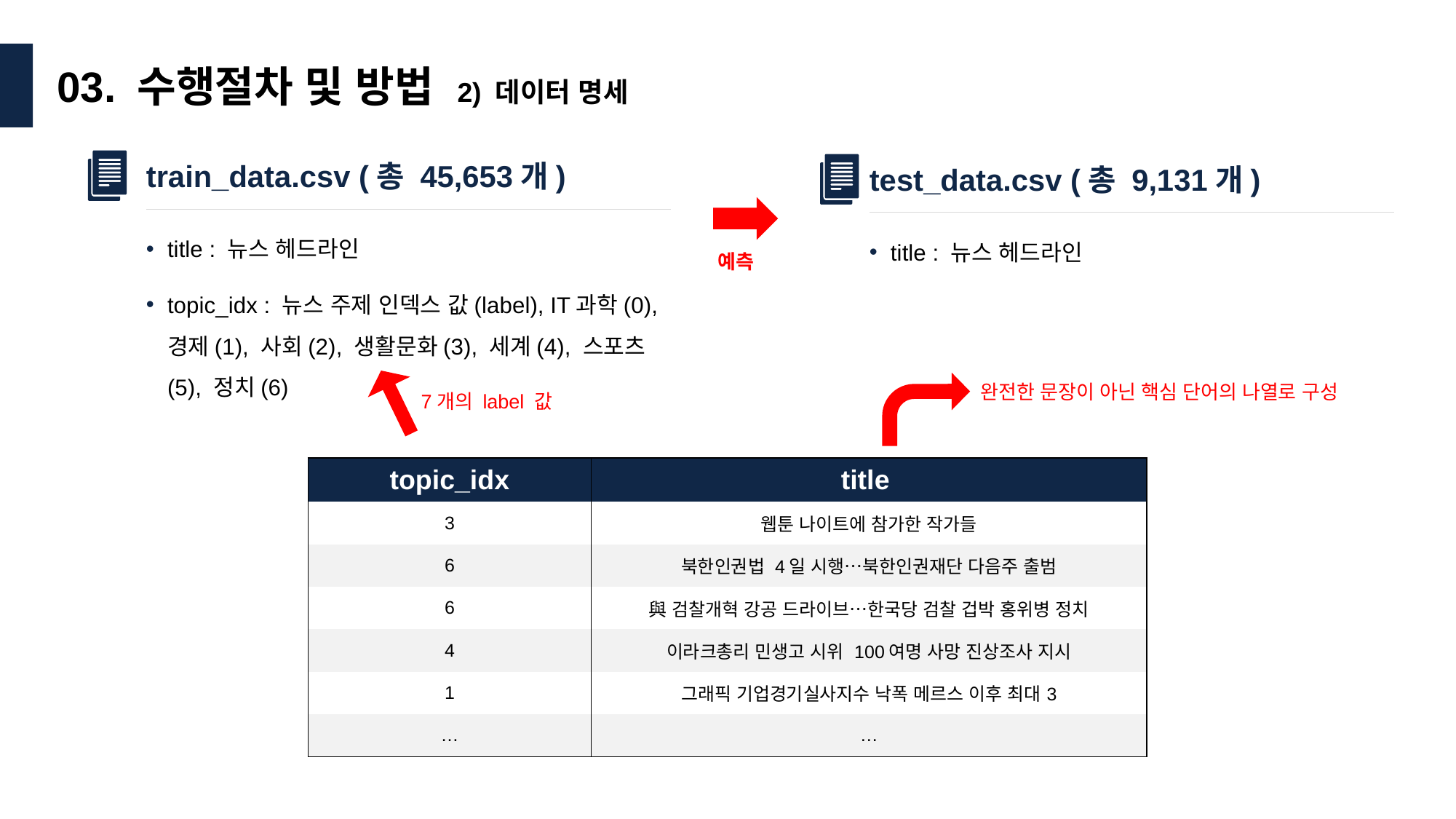

03. 수행절차 및 방법 2) 데이터 명세

train_data.csv (총 45,653개)
title : 뉴스 헤드라인
topic_idx : 뉴스 주제 인덱스 값(label), IT과학(0), 경제(1), 사회(2), 생활문화(3), 세계(4), 스포츠(5), 정치(6)
test_data.csv (총 9,131개)
title : 뉴스 헤드라인

예측
완전한 문장이 아닌 핵심 단어의 나열로 구성

7개의 label 값

| topic\_idx | title |
| --- | --- |
| 3 | 웹툰 나이트에 참가한 작가들 |
| 6 | 북한인권법 4일 시행…북한인권재단 다음주 출범 |
| 6 | 與 검찰개혁 강공 드라이브…한국당 검찰 겁박 홍위병 정치 |
| 4 | 이라크총리 민생고 시위 100여명 사망 진상조사 지시 |
| 1 | 그래픽 기업경기실사지수 낙폭 메르스 이후 최대3 |
| … | … |